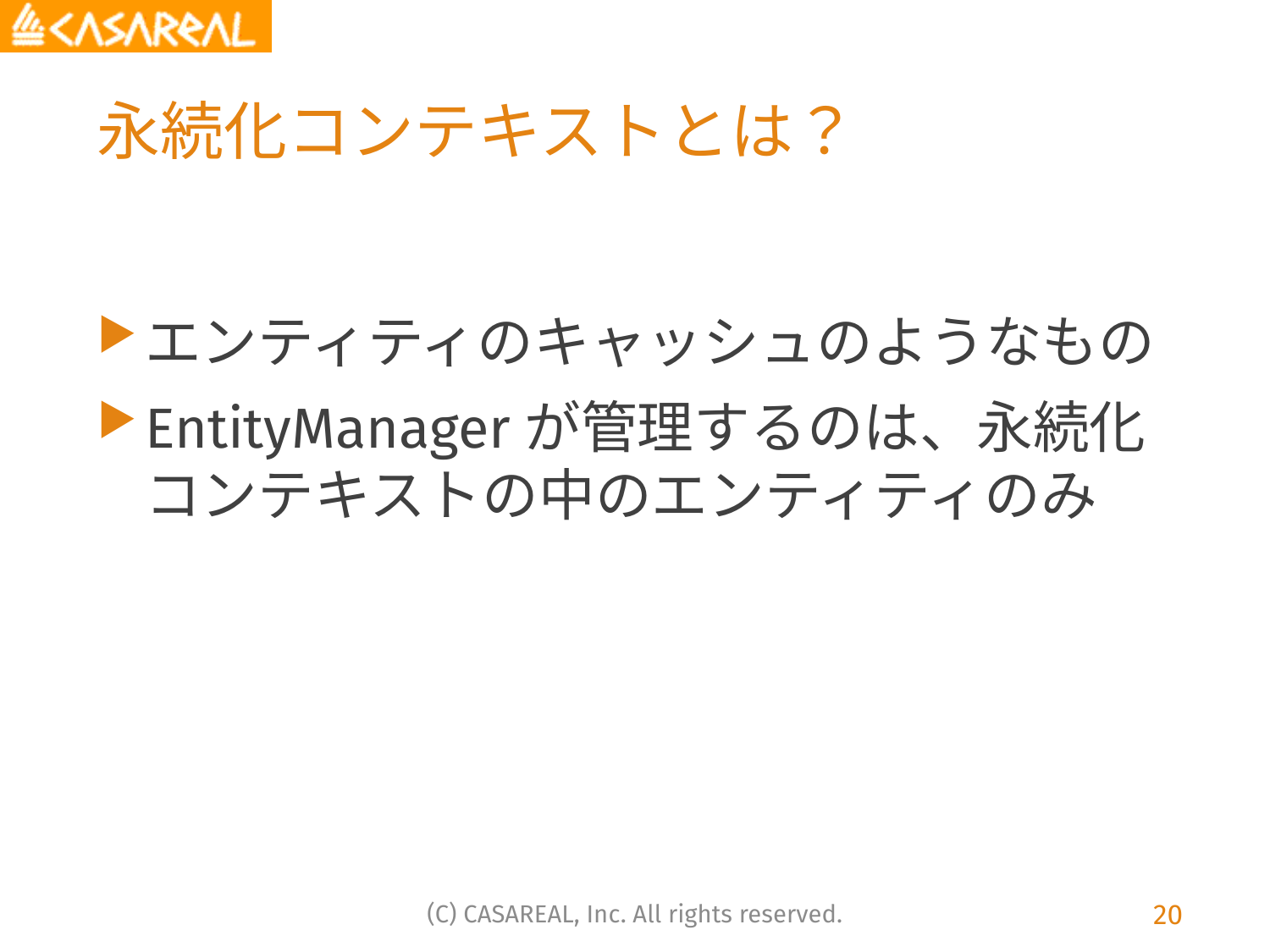

# 永続化コンテキストとは？
エンティティのキャッシュのようなもの
EntityManagerが管理するのは、永続化コンテキストの中のエンティティのみ
(C) CASAREAL, Inc. All rights reserved.
20